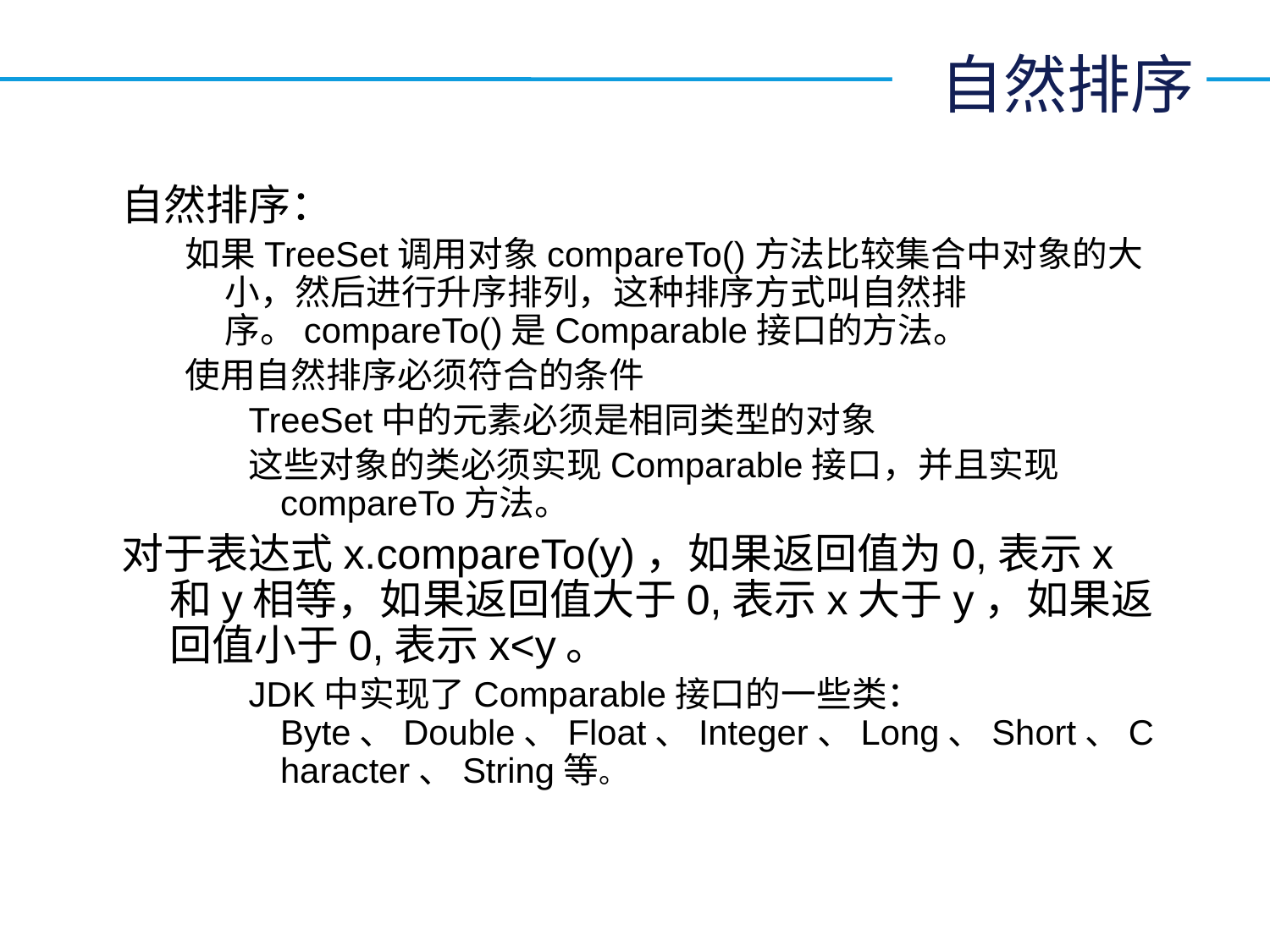

自然排序
自然排序：
如果TreeSet调用对象compareTo()方法比较集合中对象的大小，然后进行升序排列，这种排序方式叫自然排序。compareTo()是Comparable接口的方法。
使用自然排序必须符合的条件
TreeSet中的元素必须是相同类型的对象
这些对象的类必须实现Comparable接口，并且实现compareTo方法。
对于表达式x.compareTo(y)，如果返回值为0,表示x和y相等，如果返回值大于0,表示x大于y，如果返回值小于0,表示x<y。
JDK中实现了Comparable接口的一些类：
Byte、Double、Float、Integer、Long、Short、Character、String等。